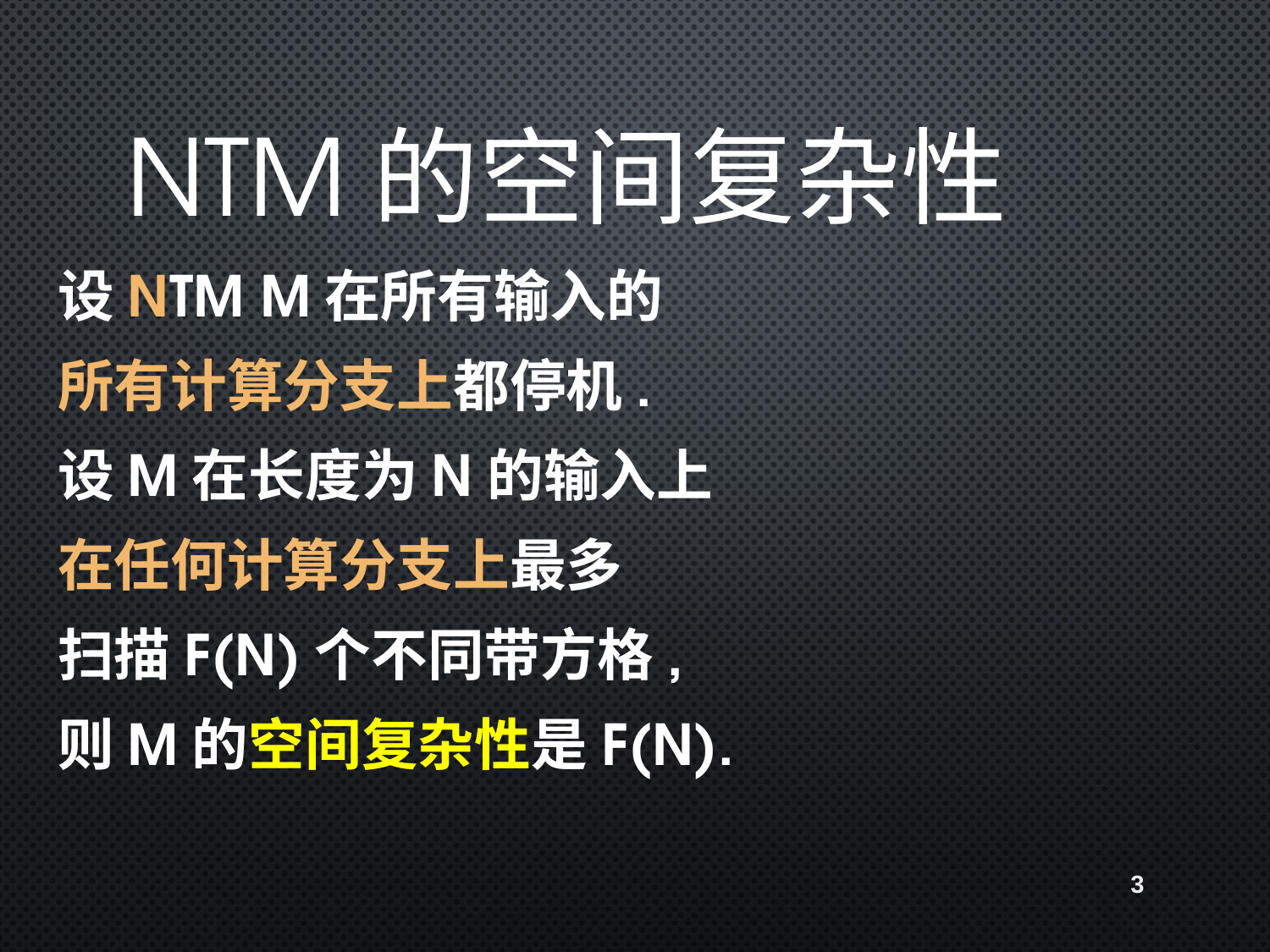

# NTM的空间复杂性
设NTM M在所有输入的
所有计算分支上都停机.
设M在长度为n的输入上
在任何计算分支上最多
扫描f(n)个不同带方格,
则M的空间复杂性是f(n).
3